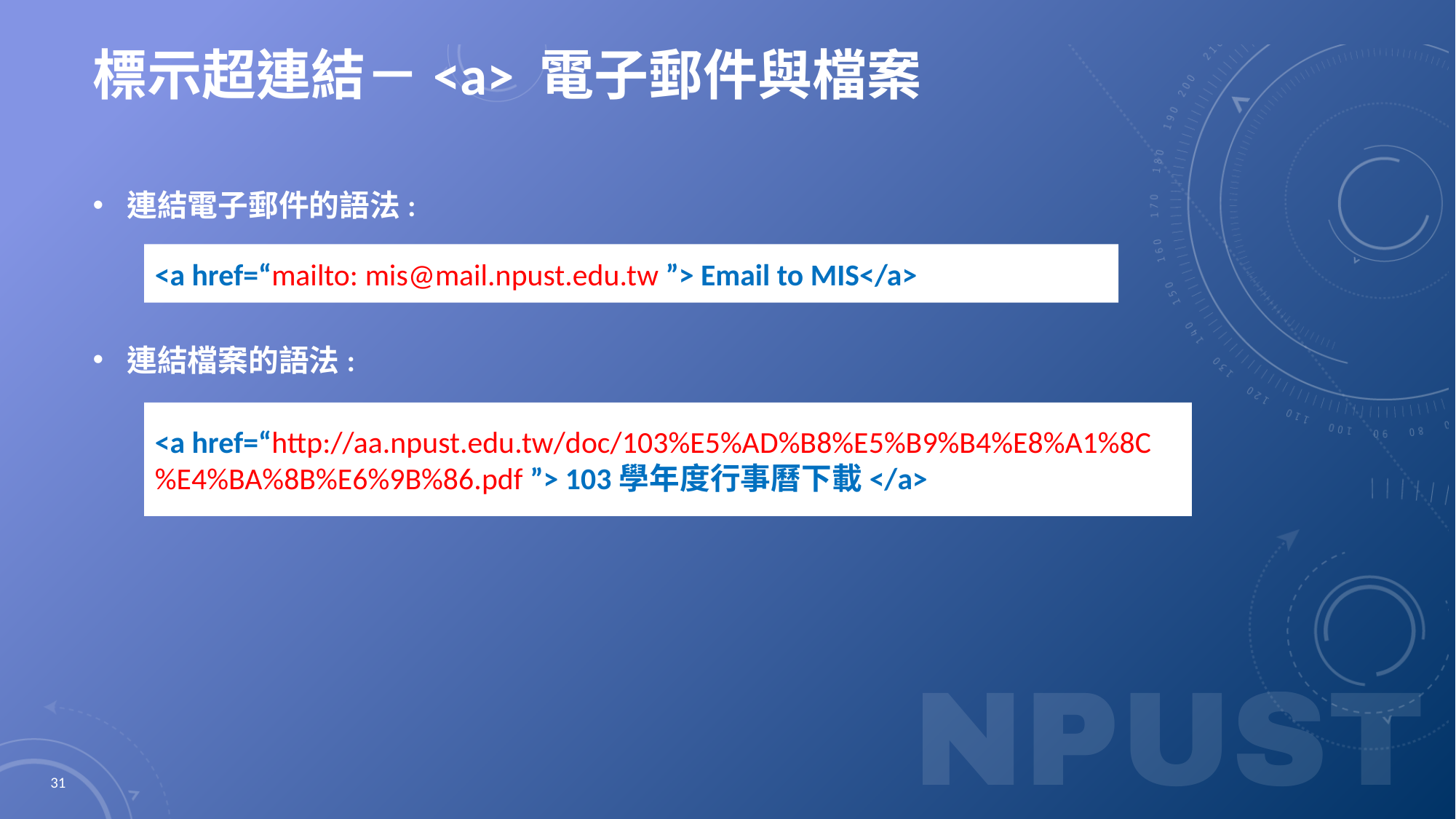

# 標示超連結－<a> 電子郵件與檔案
連結電子郵件的語法:

連結檔案的語法:
<a href=“mailto: mis@mail.npust.edu.tw ”> Email to MIS</a>
<a href=“http://aa.npust.edu.tw/doc/103%E5%AD%B8%E5%B9%B4%E8%A1%8C%E4%BA%8B%E6%9B%86.pdf ”> 103學年度行事曆下載</a>
31